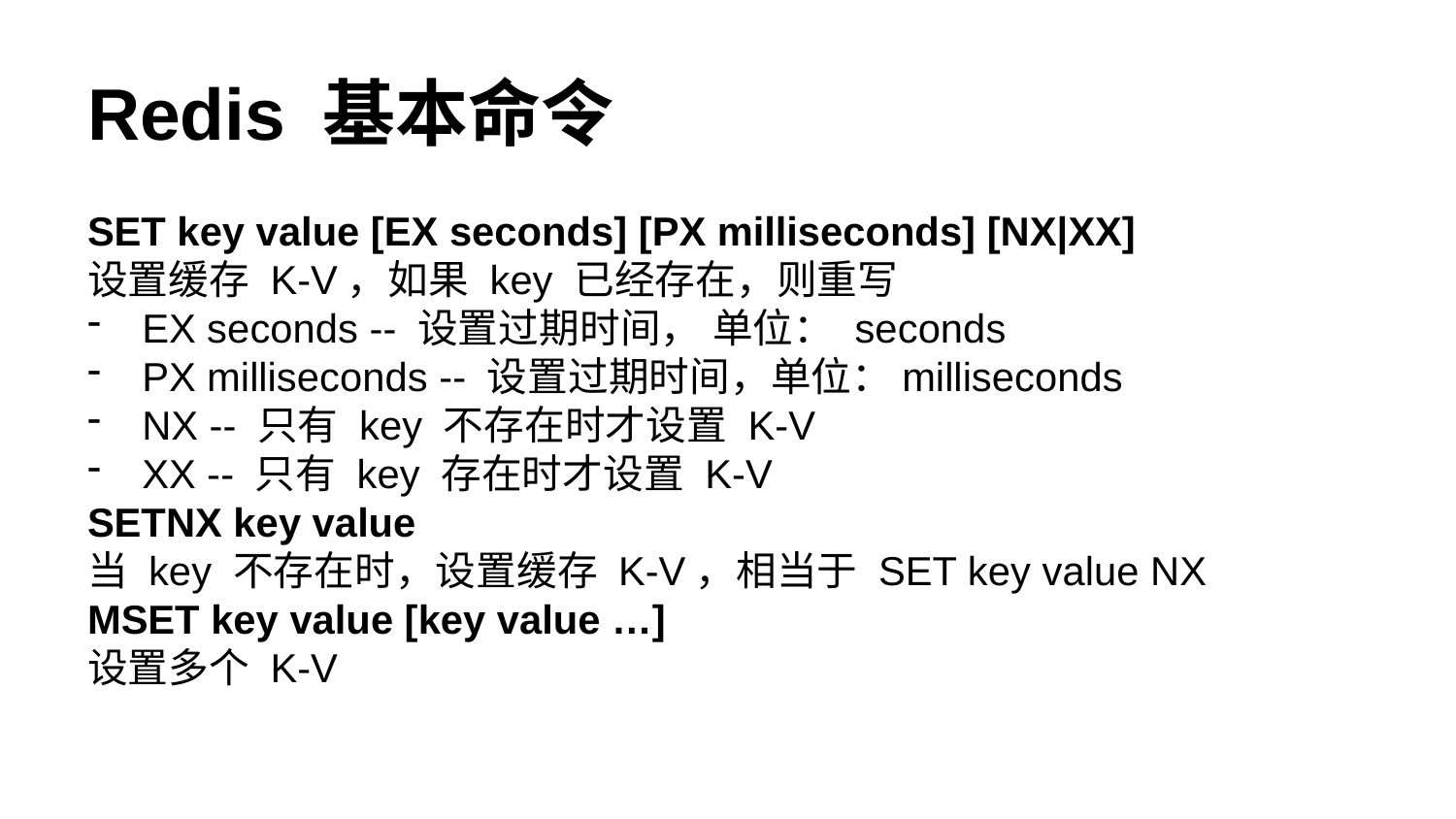

# Redis 基本命令
SET key value [EX seconds] [PX milliseconds] [NX|XX]
设置缓存 K-V，如果 key 已经存在，则重写
EX seconds -- 设置过期时间， 单位： seconds
PX milliseconds -- 设置过期时间，单位：milliseconds
NX -- 只有 key 不存在时才设置 K-V
XX -- 只有 key 存在时才设置 K-V
SETNX key value
当 key 不存在时，设置缓存 K-V，相当于 SET key value NX
MSET key value [key value …]
设置多个 K-V